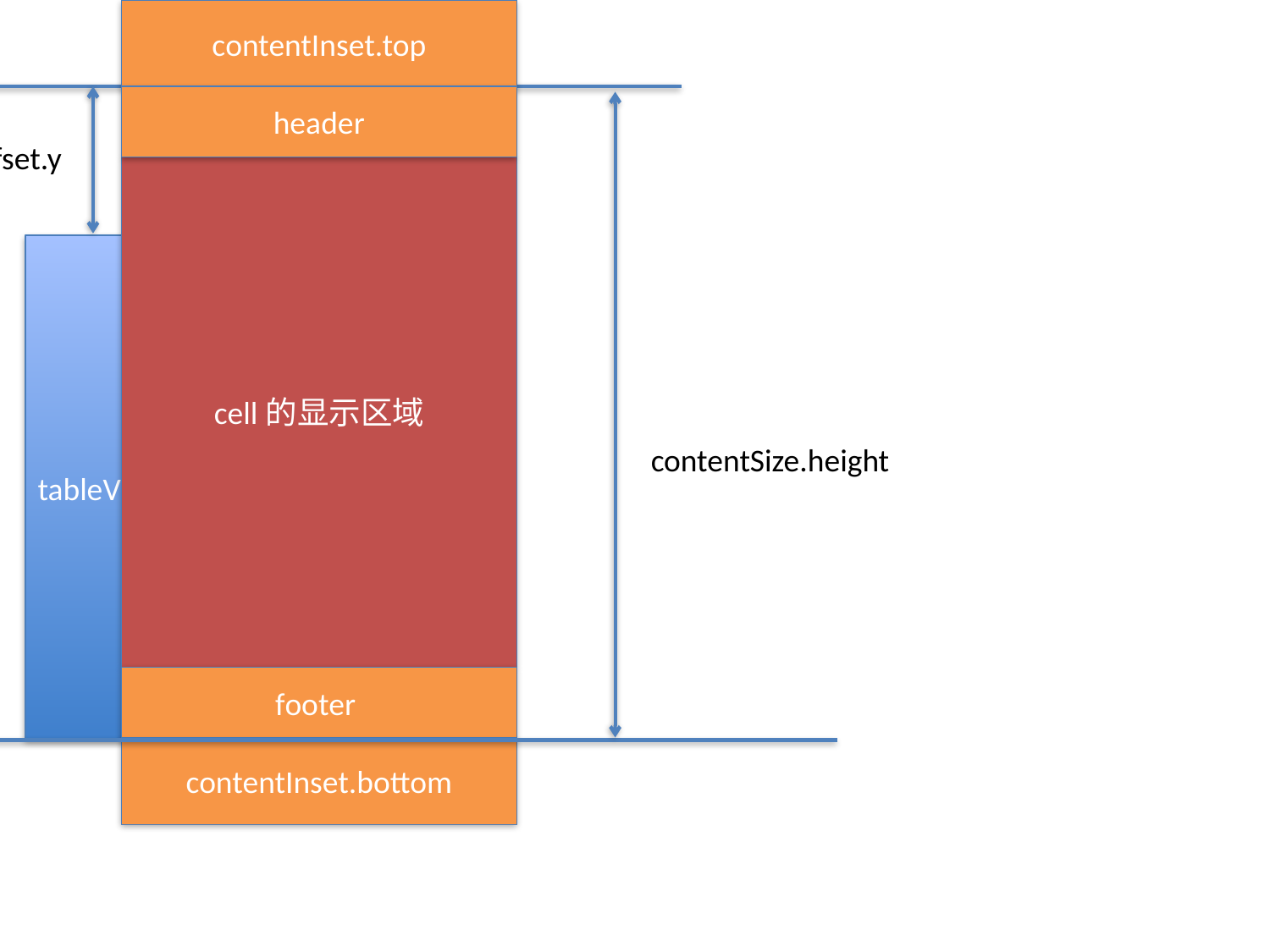

contentInset.top
header
cell的显示区域
footer
contentInset.bottom
contentOffset.y
tableView
contentSize.height